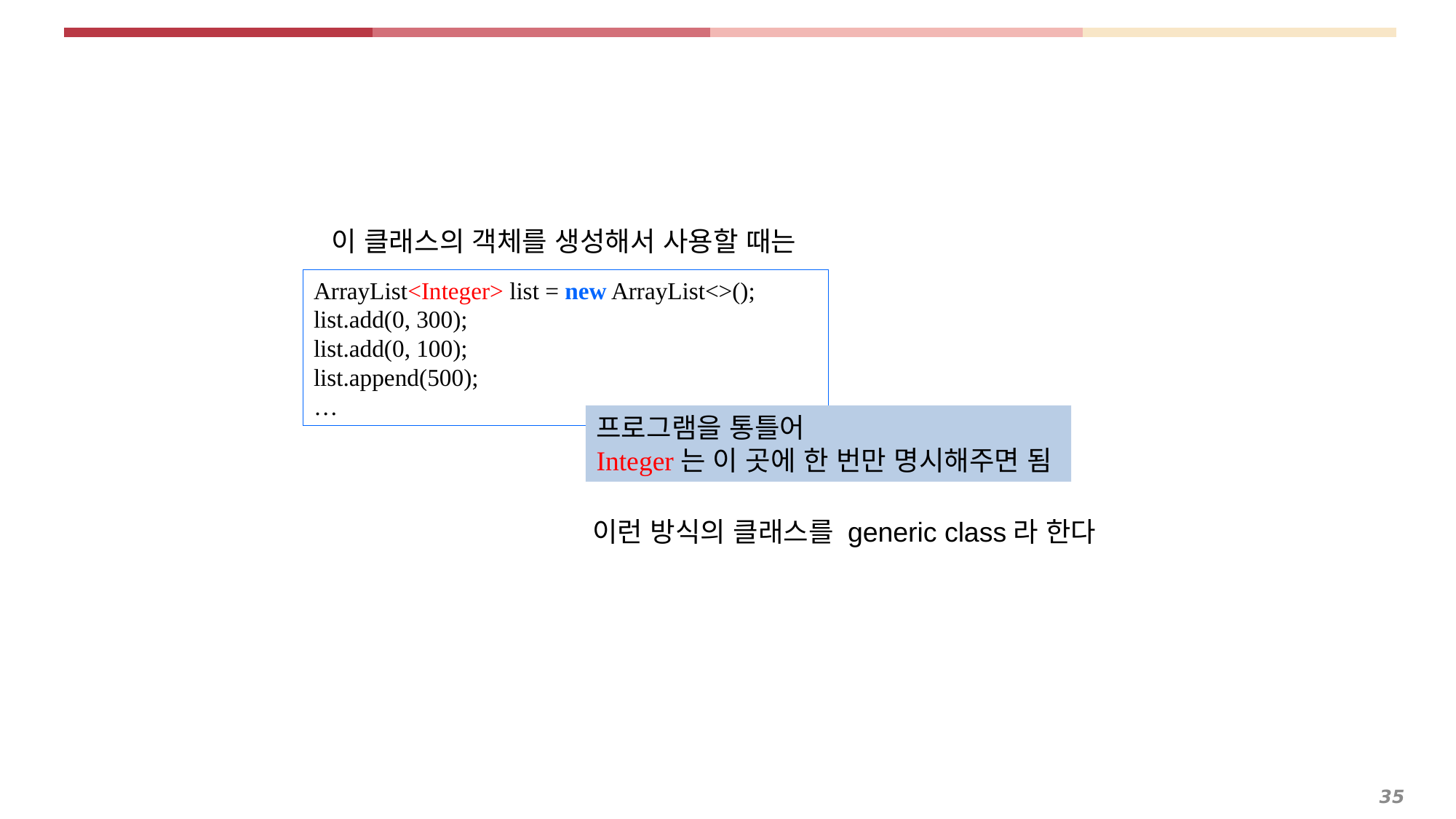

이 클래스의 객체를 생성해서 사용할 때는
ArrayList<Integer> list = new ArrayList<>();
list.add(0, 300);
list.add(0, 100);
list.append(500);
…
프로그램을 통틀어
Integer는 이 곳에 한 번만 명시해주면 됨
이런 방식의 클래스를 generic class라 한다